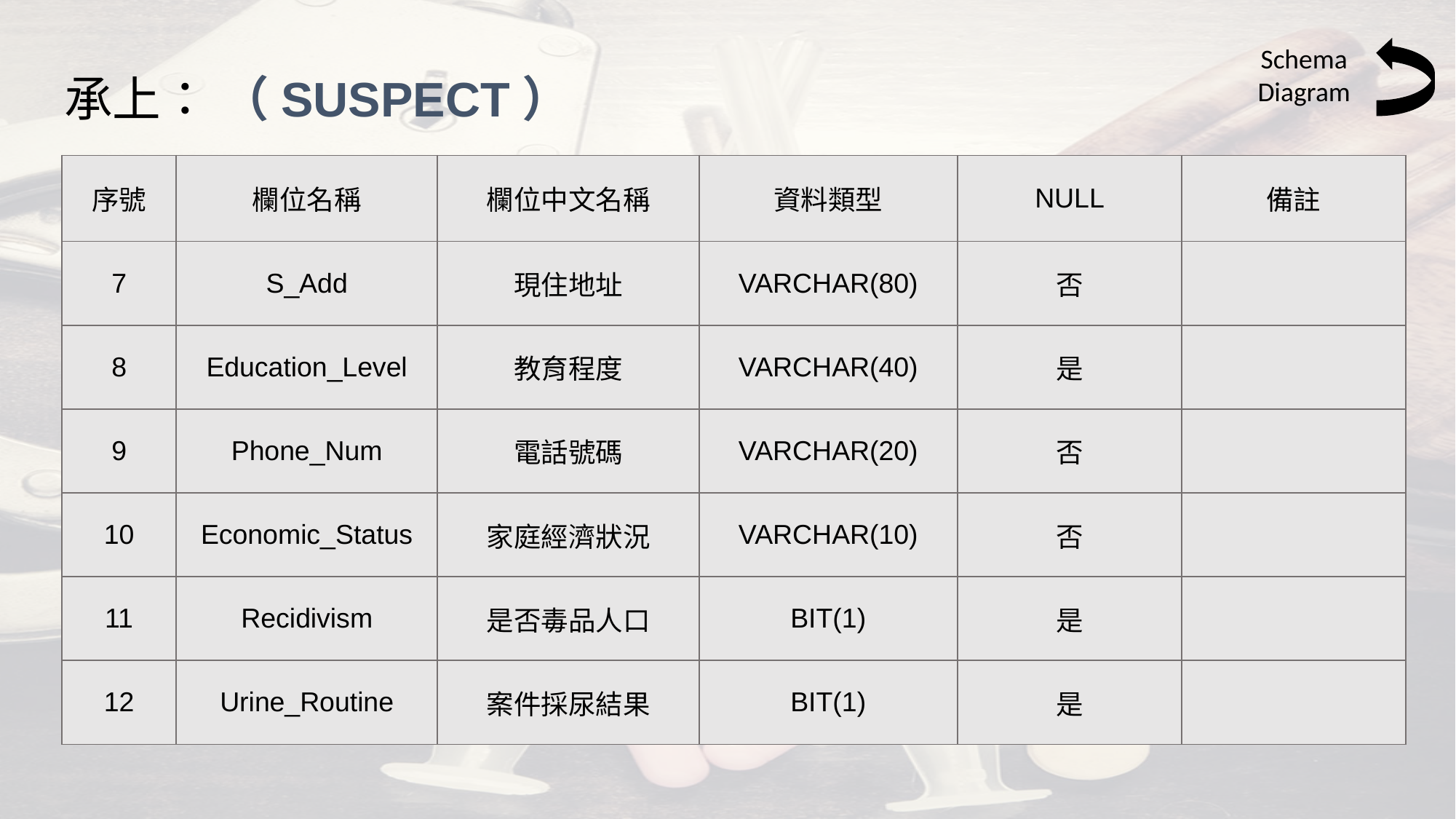

Schema
Diagram

# 承上： （SUSPECT）
| 序號 | 欄位名稱 | 欄位中文名稱 | 資料類型 | NULL | 備註 |
| --- | --- | --- | --- | --- | --- |
| 7 | S\_Add | 現住地址 | VARCHAR(80) | 否 |  |
| 8 | Education\_Level | 教育程度 | VARCHAR(40) | 是 |  |
| 9 | Phone\_Num | 電話號碼 | VARCHAR(20) | 否 |  |
| 10 | Economic\_Status | 家庭經濟狀況 | VARCHAR(10) | 否 |  |
| 11 | Recidivism | 是否毒品人口 | BIT(1) | 是 |  |
| 12 | Urine\_Routine | 案件採尿結果 | BIT(1) | 是 |  |